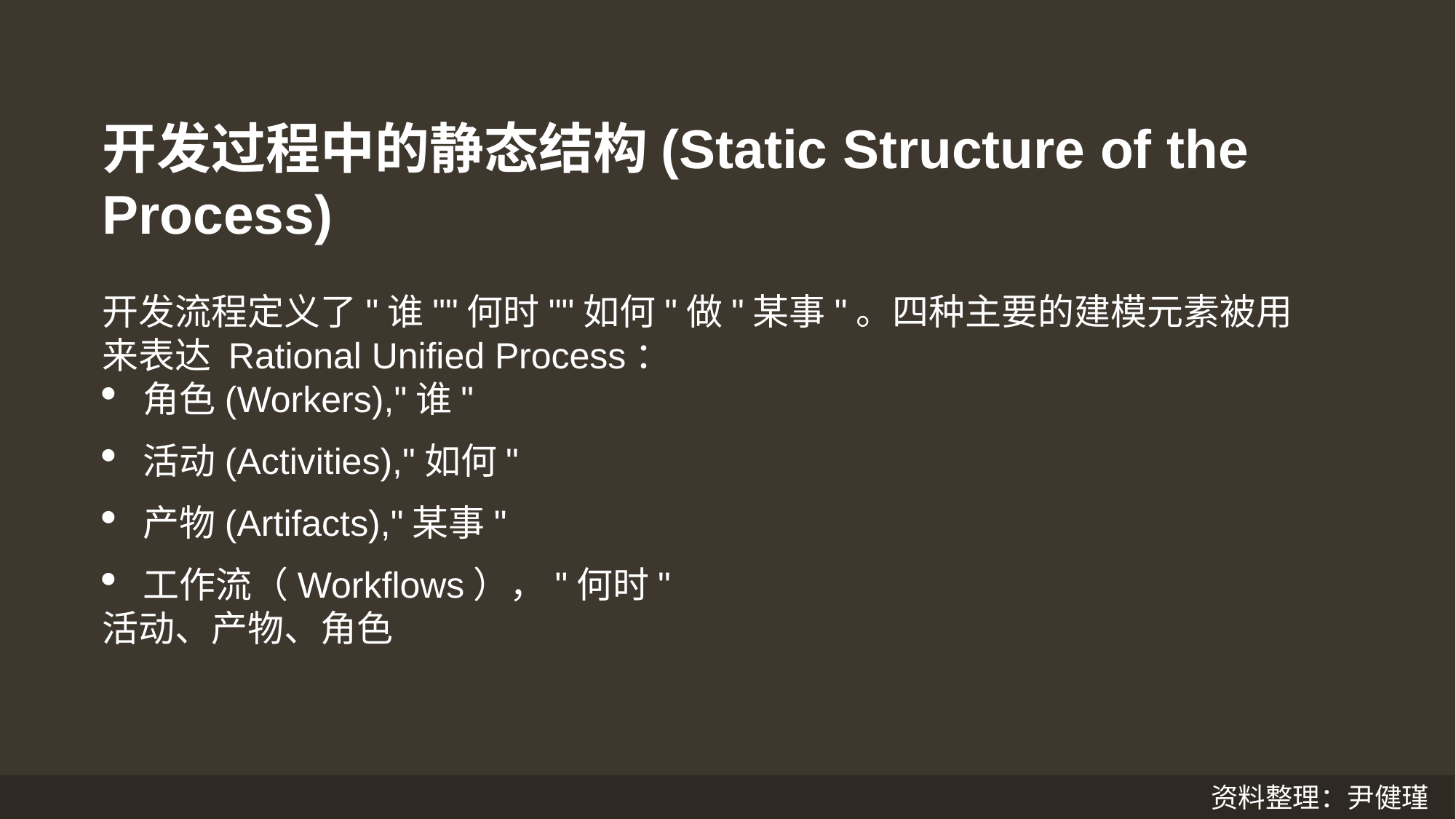

开发过程中的静态结构(Static Structure of the Process)
开发流程定义了"谁""何时""如何"做"某事"。四种主要的建模元素被用来表达 Rational Unified Process：
角色(Workers),"谁"
活动(Activities),"如何"
产物(Artifacts),"某事"
工作流（Workflows），"何时"
活动、产物、角色
资料整理：尹健瑾